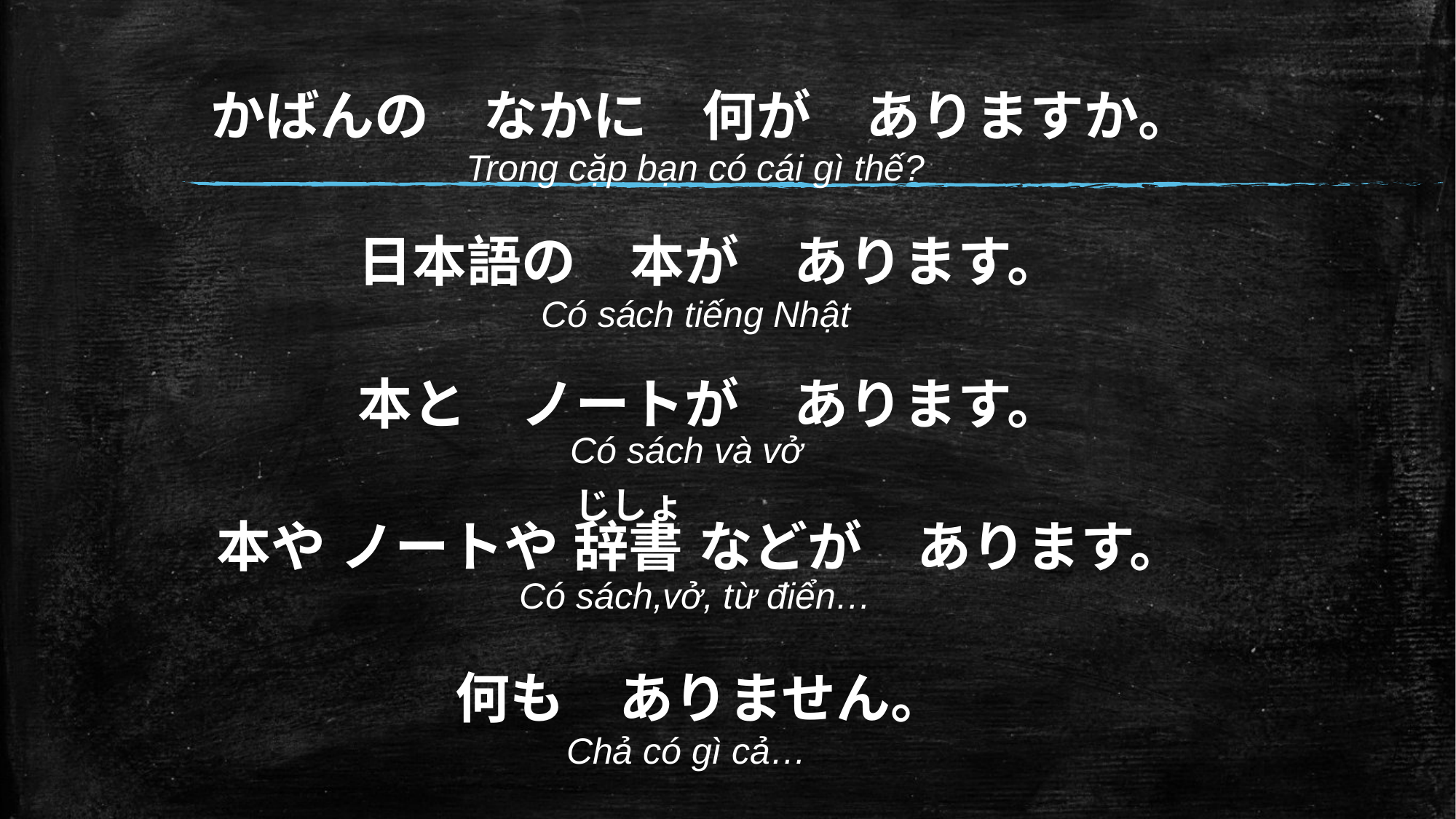

かばんの　なかに　何が　ありますか。
Trong cặp bạn có cái gì thế?
日本語の　本が　あります。
Có sách tiếng Nhật
本と　ノートが　あります。
Có sách và vở
じしょ
本や ノートや 辞書 などが　あります。
Có sách,vở, từ điển…
何も　ありません。
Chả có gì cả…